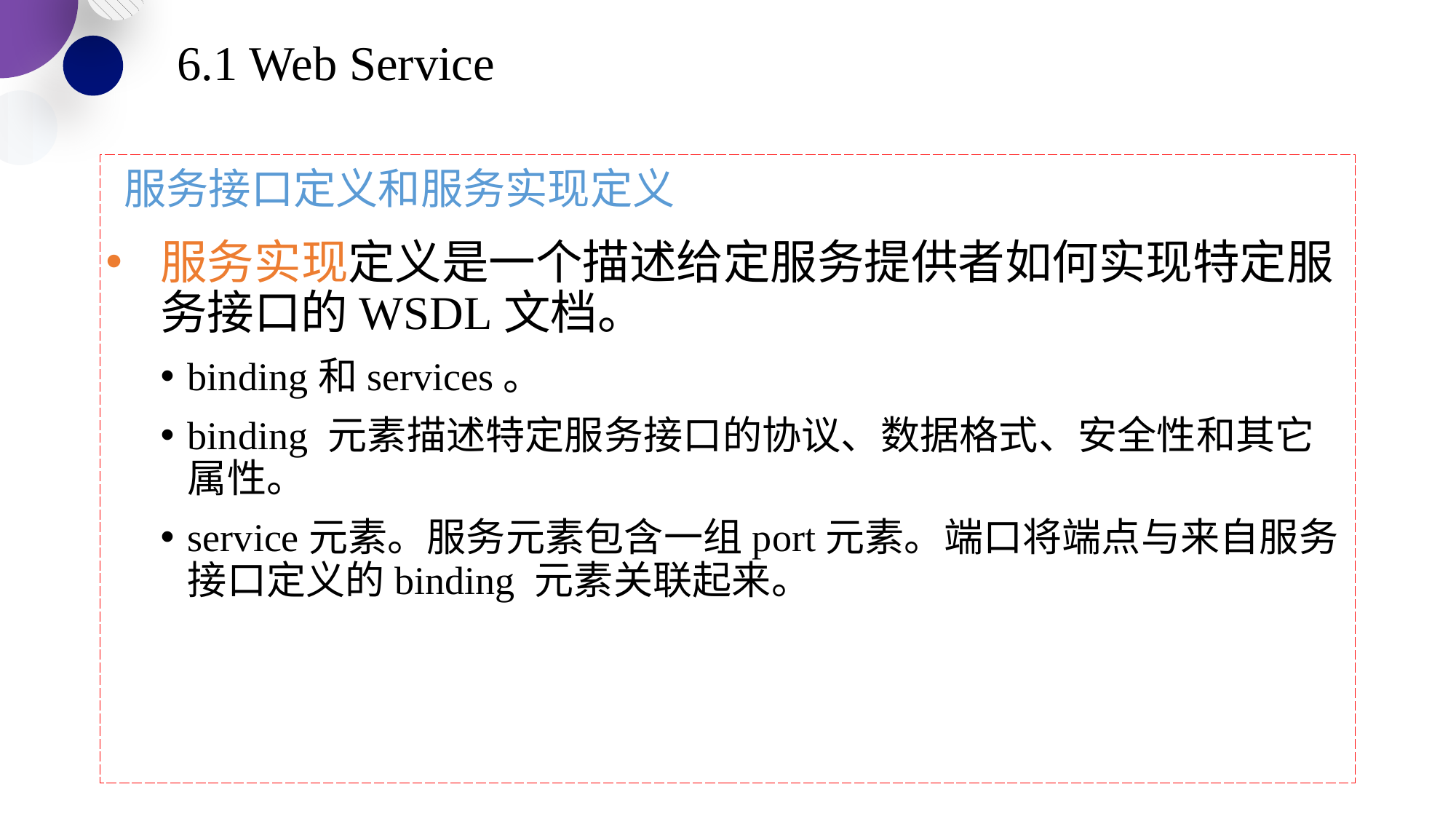

6.1 Web Service

服务实现定义是一个描述给定服务提供者如何实现特定服务接口的WSDL文档。
binding和services。
binding 元素描述特定服务接口的协议、数据格式、安全性和其它属性。
service元素。服务元素包含一组port元素。端口将端点与来自服务接口定义的binding 元素关联起来。
# 服务接口定义和服务实现定义